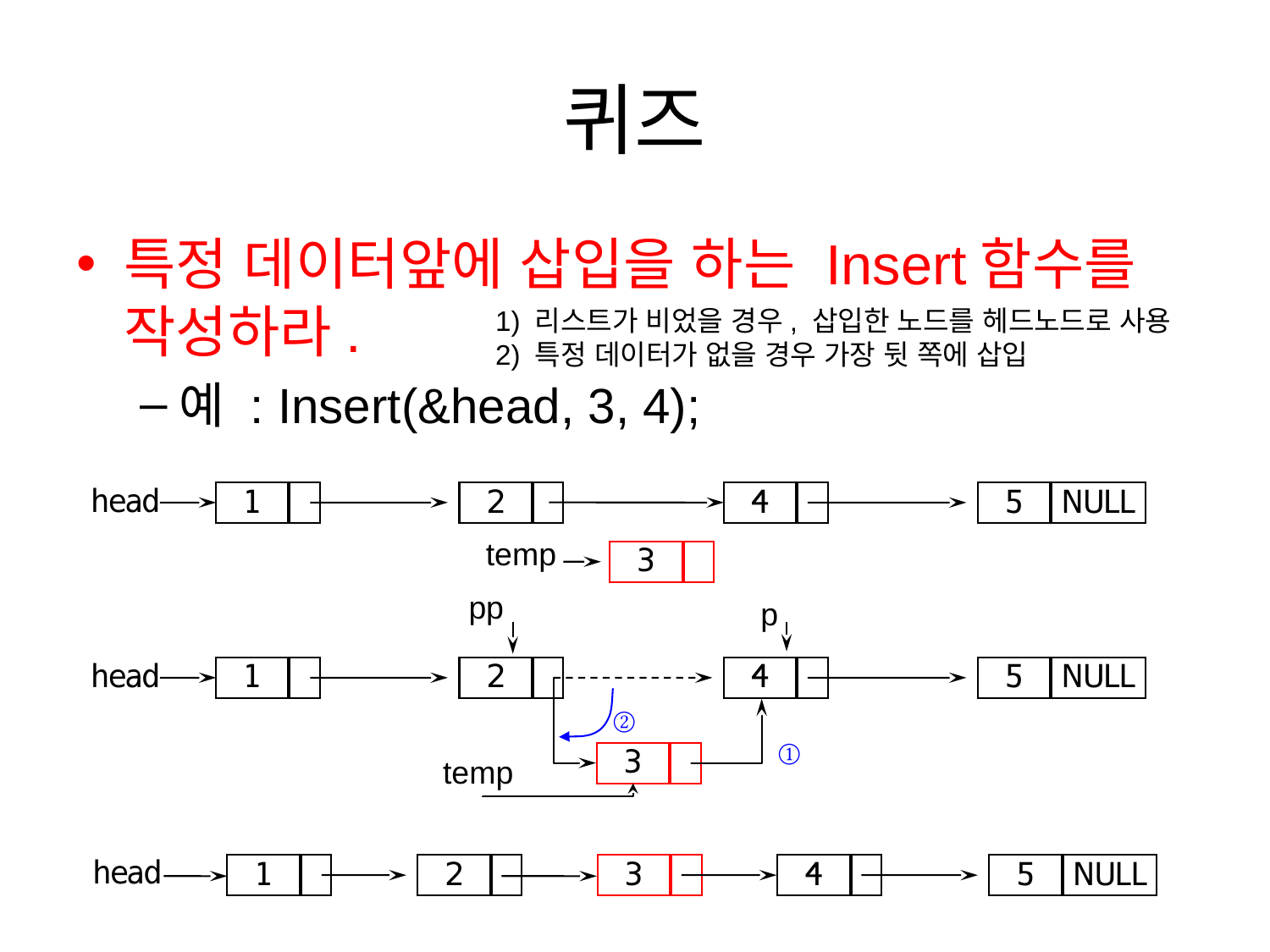

# 퀴즈
특정 데이터앞에 삽입을 하는 Insert함수를 작성하라.
예 : Insert(&head, 3, 4);
1) 리스트가 비었을 경우, 삽입한 노드를 헤드노드로 사용
2) 특정 데이터가 없을 경우 가장 뒷 쪽에 삽입
head
1

2

4

5
NULL

temp
3

pp
p

head
1

2

4

5
NULL

②

①
3

temp
head
1

2

3

4

5
NULL